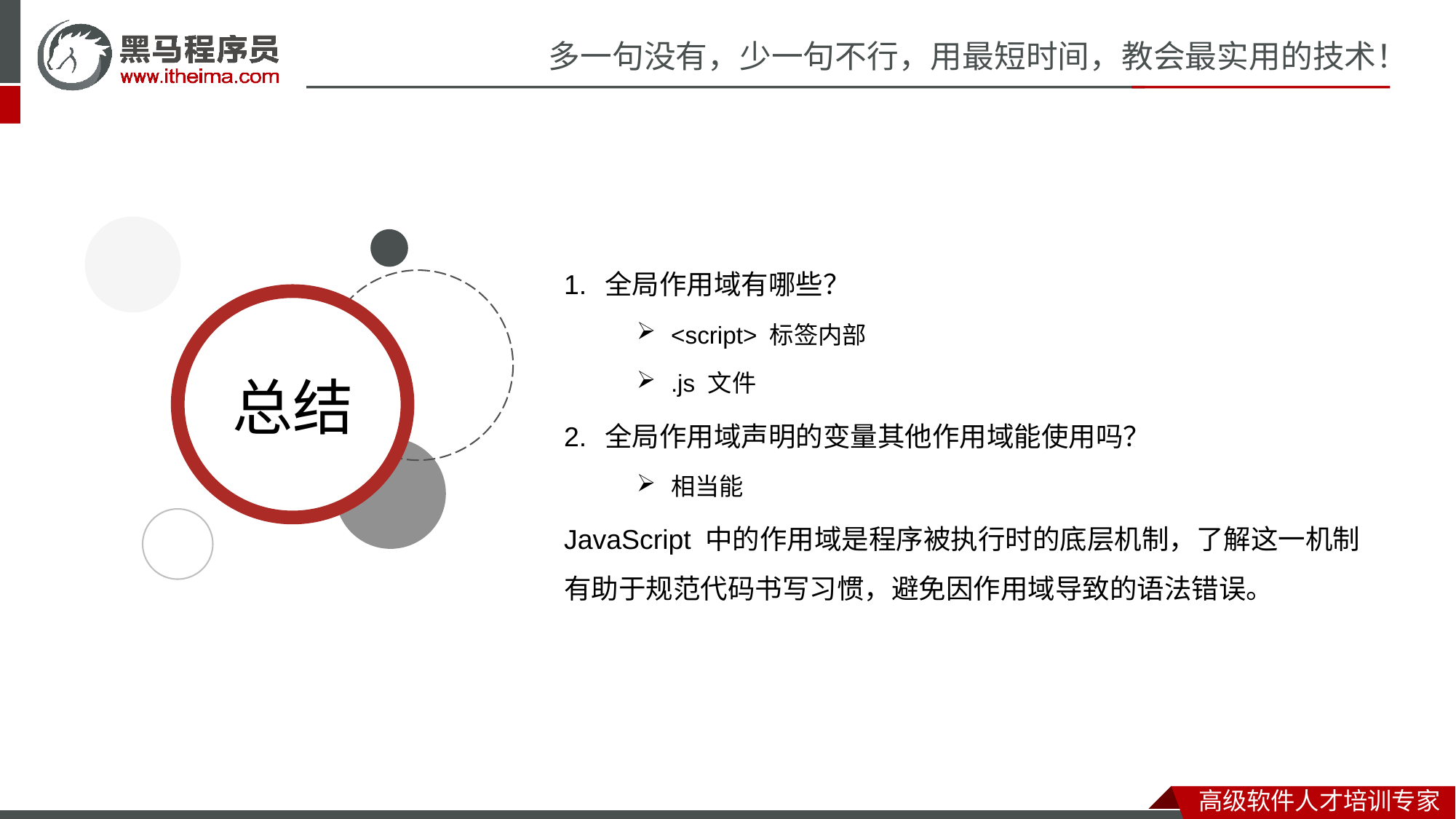

全局作用域有哪些？
<script> 标签内部
.js 文件
全局作用域声明的变量其他作用域能使用吗？
相当能
JavaScript 中的作用域是程序被执行时的底层机制，了解这一机制有助于规范代码书写习惯，避免因作用域导致的语法错误。